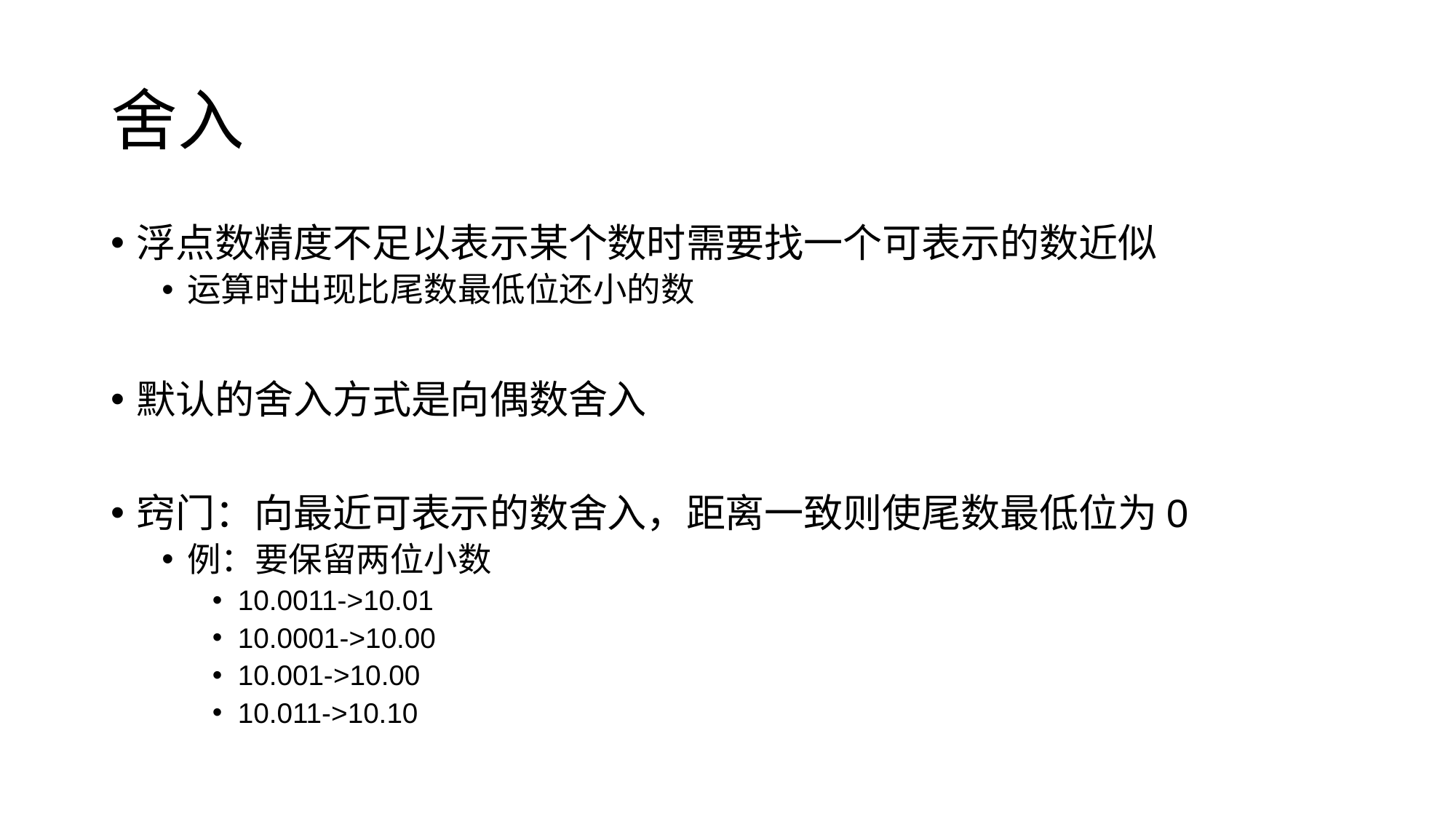

# 舍入
浮点数精度不足以表示某个数时需要找一个可表示的数近似
运算时出现比尾数最低位还小的数

默认的舍入方式是向偶数舍入

窍门：向最近可表示的数舍入，距离一致则使尾数最低位为0
例：要保留两位小数
10.0011->10.01
10.0001->10.00
10.001->10.00
10.011->10.10